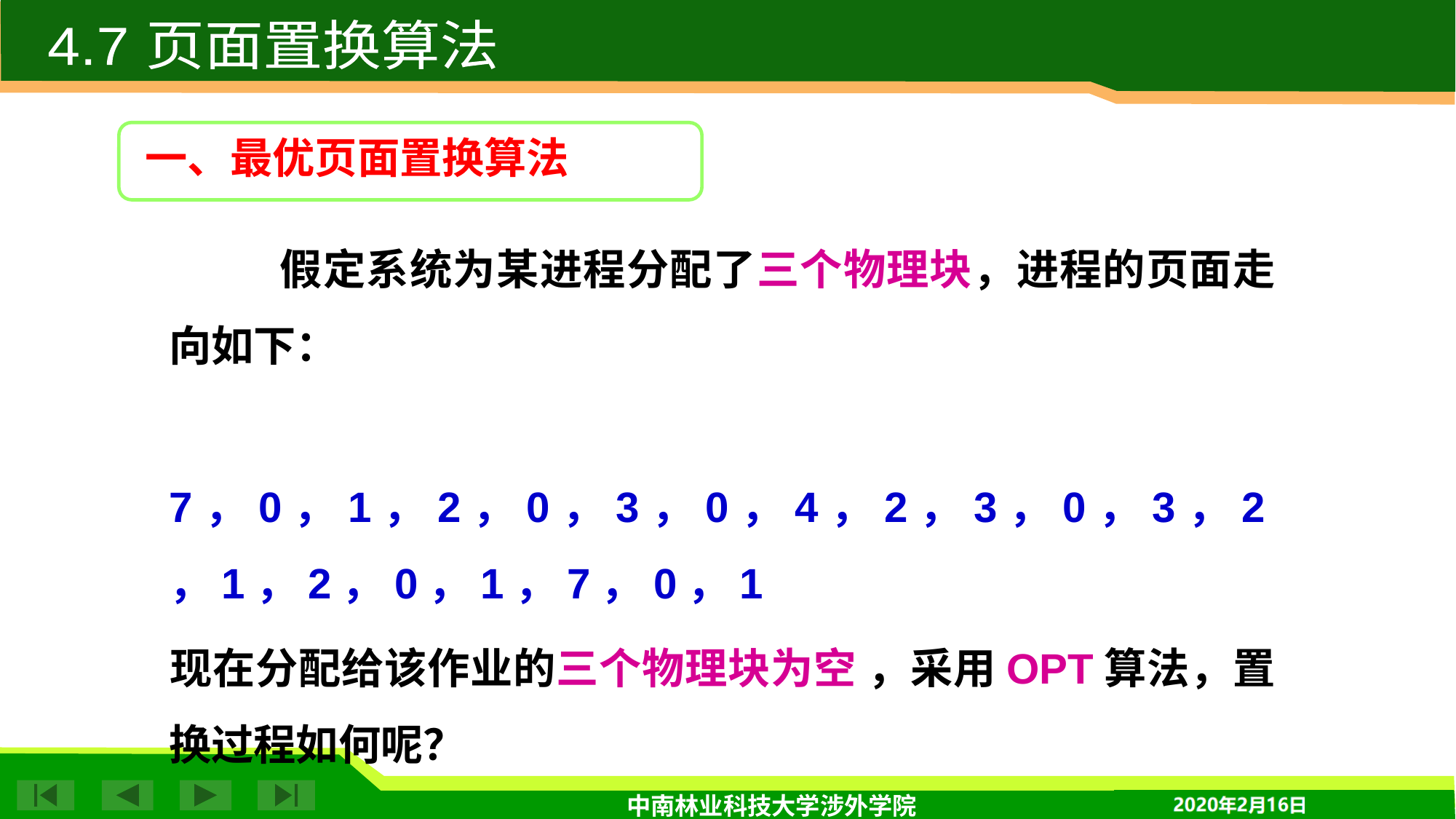

4.7 页面置换算法

一、最优页面置换算法
		假定系统为某进程分配了三个物理块，进程的页面走向如下：
		7，0，1，2，0，3，0，4，2，3，0，3，2，1，2，0，1，7，0，1
	现在分配给该作业的三个物理块为空 ，采用OPT算法，置换过程如何呢？